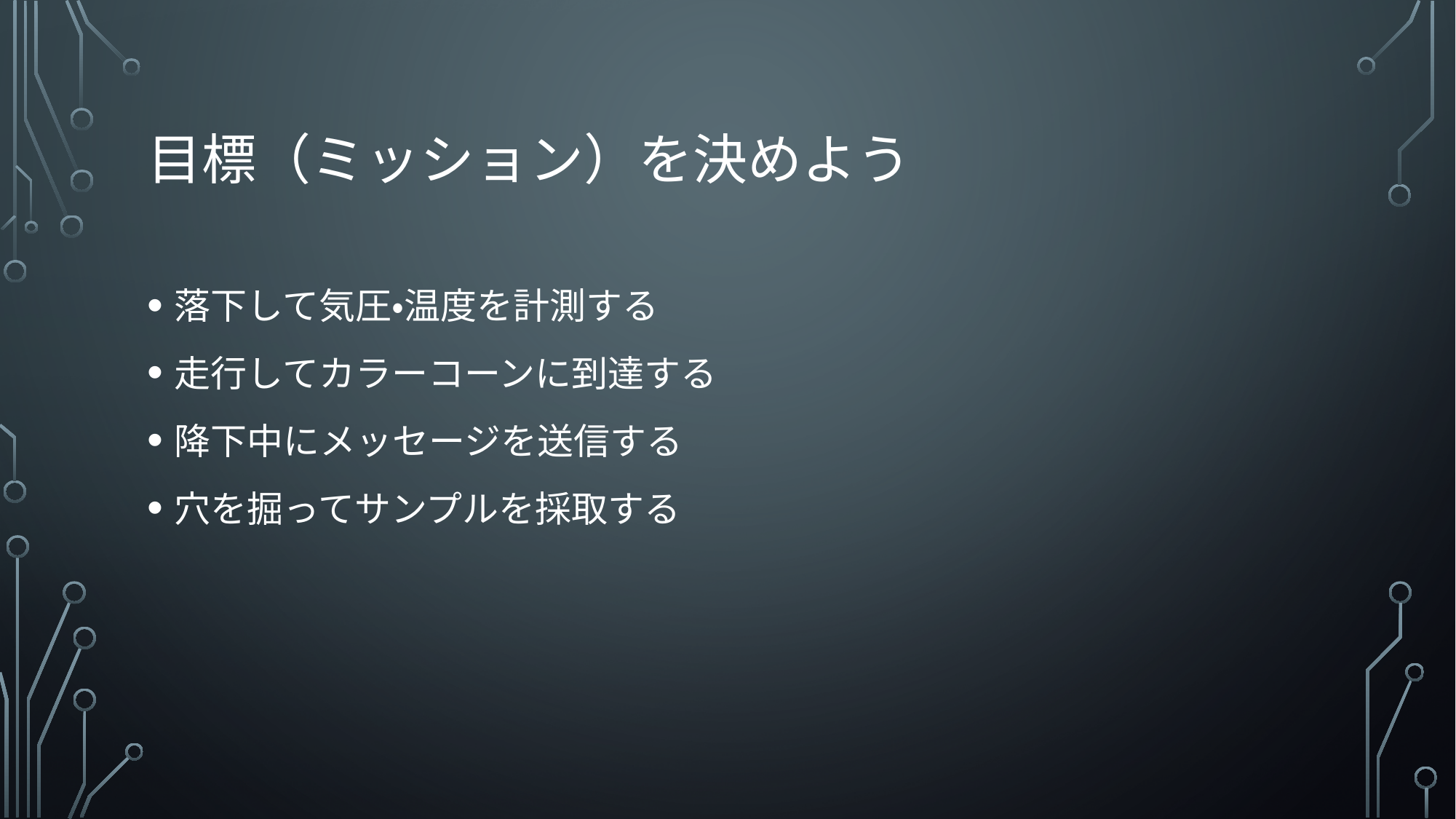

# 目標（ミッション）を決めよう
落下して気圧・温度を計測する
走行してカラーコーンに到達する
降下中にメッセージを送信する
穴を掘ってサンプルを採取する